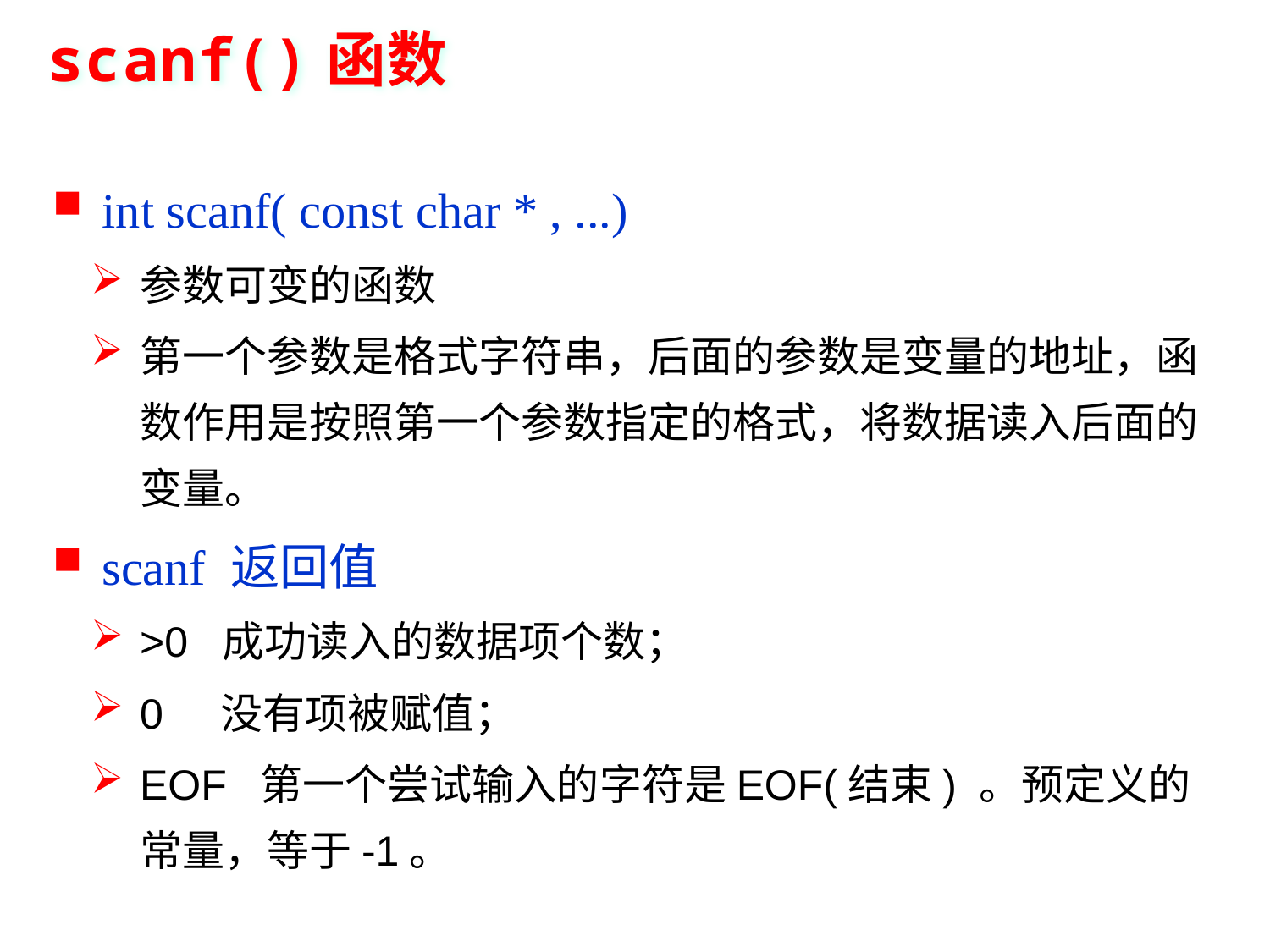

# scanf()函数
int scanf( const char * , ...)
参数可变的函数
第一个参数是格式字符串，后面的参数是变量的地址，函数作用是按照第一个参数指定的格式，将数据读入后面的变量。
scanf 返回值
>0  成功读入的数据项个数；
0    没有项被赋值；
EOF  第一个尝试输入的字符是EOF(结束) 。预定义的常量，等于-1。